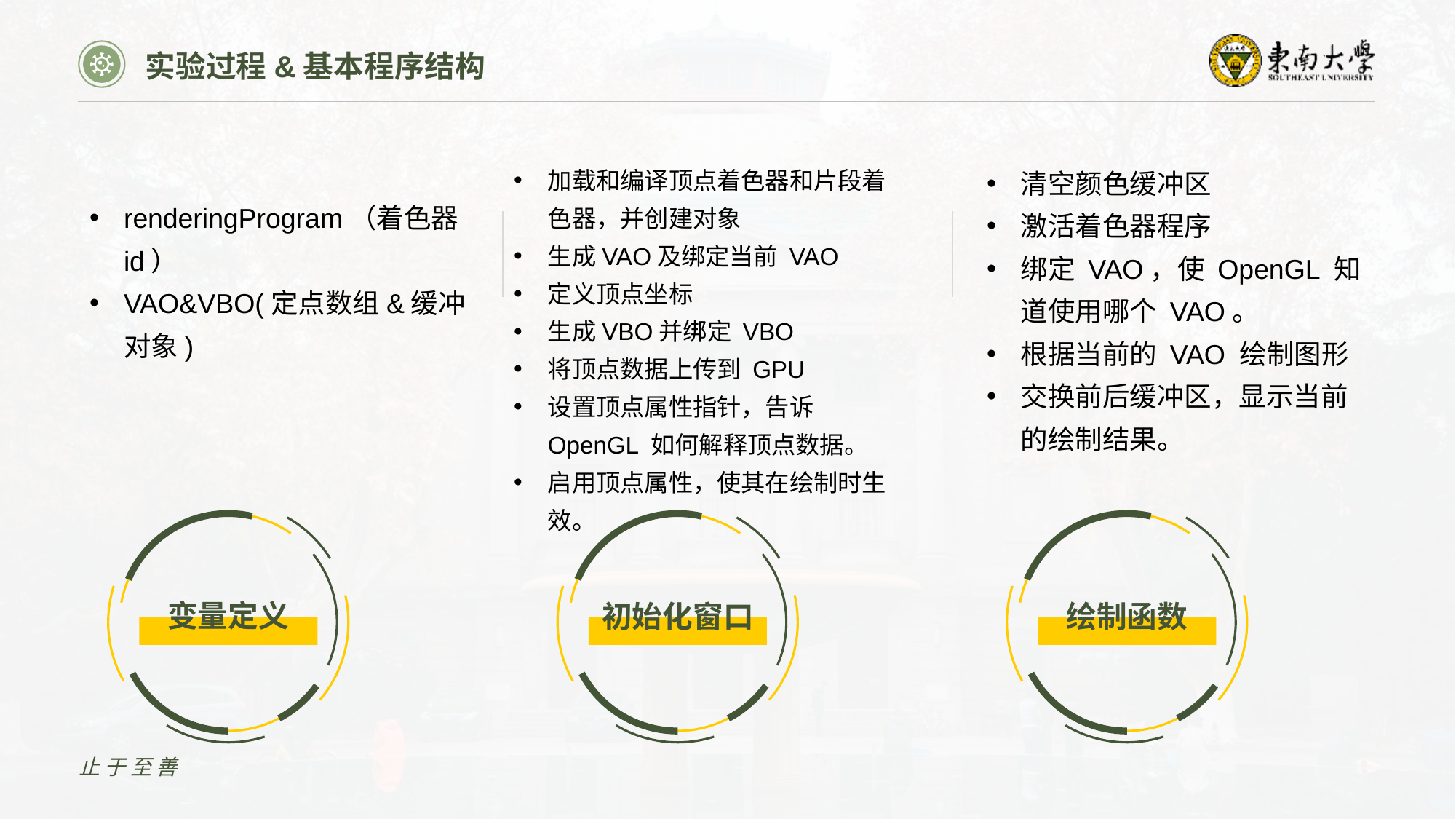

实验过程&基本程序结构
加载和编译顶点着色器和片段着色器，并创建对象
生成VAO及绑定当前 VAO
定义顶点坐标
生成VBO并绑定 VBO
将顶点数据上传到 GPU
设置顶点属性指针，告诉 OpenGL 如何解释顶点数据。
启用顶点属性，使其在绘制时生效。

清空颜色缓冲区
激活着色器程序
绑定 VAO，使 OpenGL 知道使用哪个 VAO。
根据当前的 VAO 绘制图形
交换前后缓冲区，显示当前的绘制结果。
renderingProgram（着色器id）
VAO&VBO(定点数组&缓冲对象)

变量定义

初始化窗口
绘制函数

止于至善
6